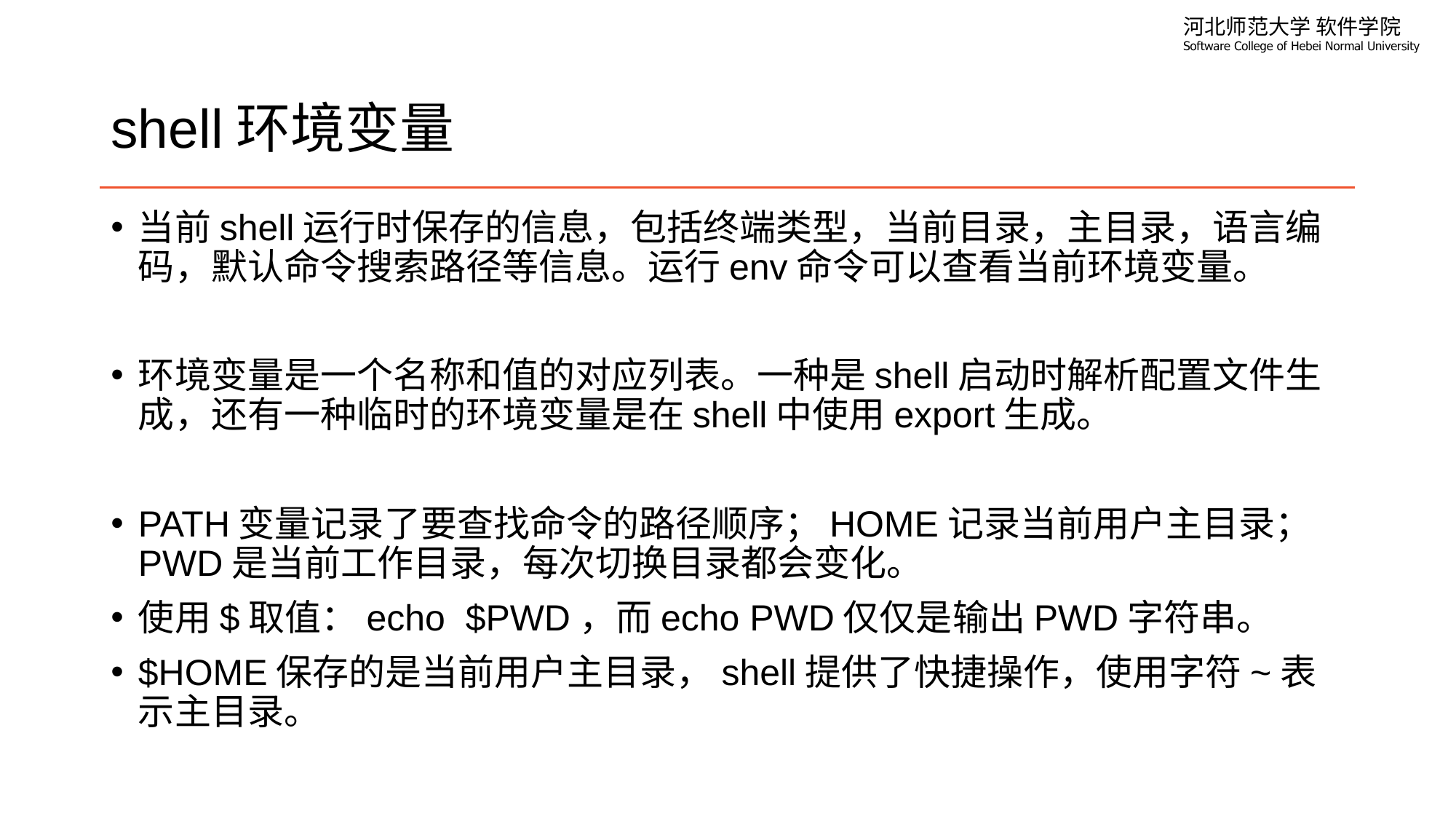

# shell环境变量
当前shell运行时保存的信息，包括终端类型，当前目录，主目录，语言编码，默认命令搜索路径等信息。运行env命令可以查看当前环境变量。

环境变量是一个名称和值的对应列表。一种是shell启动时解析配置文件生成，还有一种临时的环境变量是在shell中使用export生成。

PATH变量记录了要查找命令的路径顺序；HOME记录当前用户主目录；PWD是当前工作目录，每次切换目录都会变化。
使用$取值：echo  $PWD，而echo PWD仅仅是输出PWD字符串。
$HOME保存的是当前用户主目录，shell提供了快捷操作，使用字符~表示主目录。